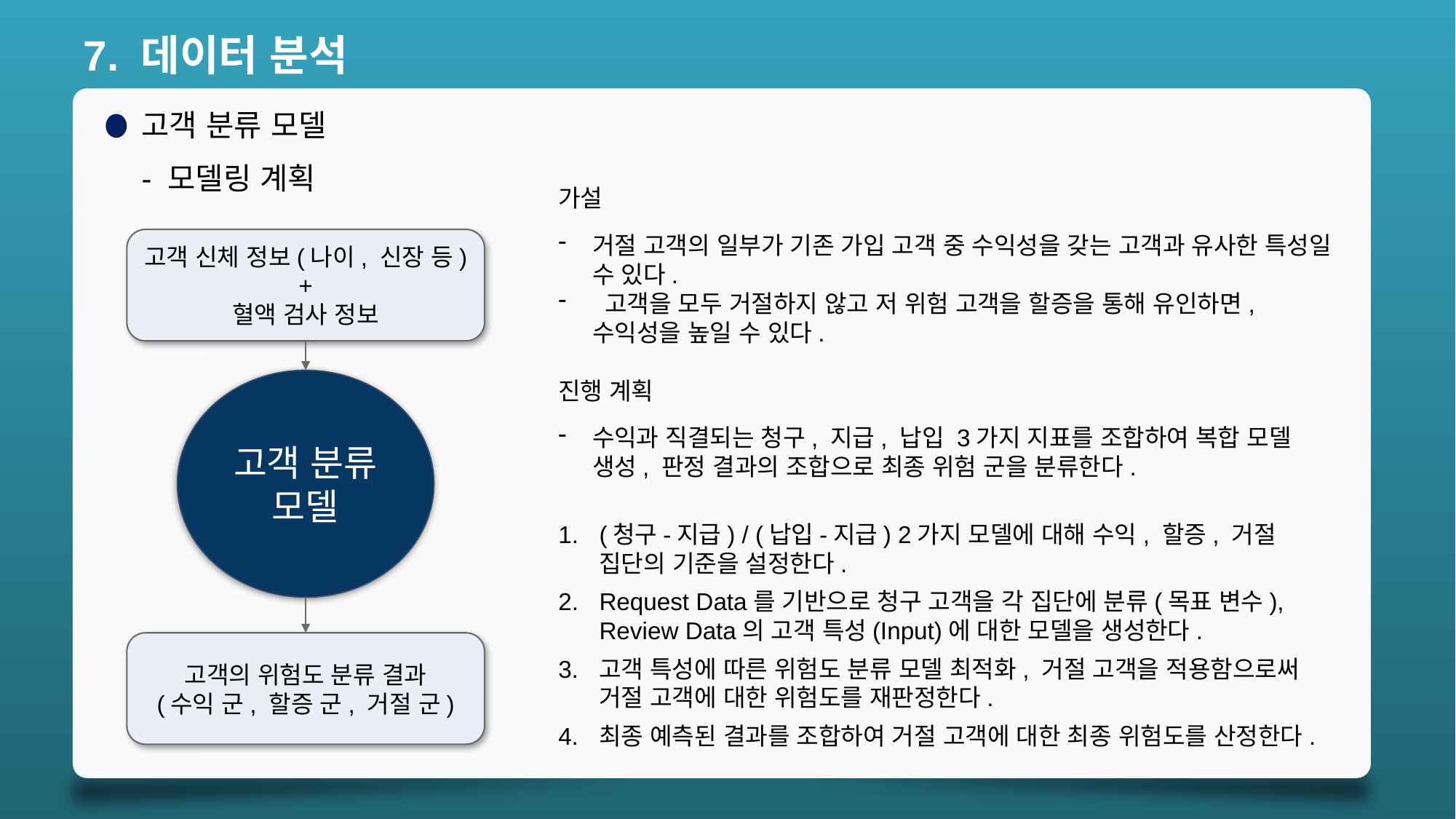

7. 데이터 분석
고객 분류 모델

- 모델링 계획
가설

거절 고객의 일부가 기존 가입 고객 중 수익성을 갖는 고객과 유사한 특성일 수 있다.
 고객을 모두 거절하지 않고 저 위험 고객을 할증을 통해 유인하면, 수익성을 높일 수 있다.
고객 신체 정보(나이, 신장 등)
+
혈액 검사 정보
고객 분류
모델
진행 계획

수익과 직결되는 청구, 지급, 납입 3가지 지표를 조합하여 복합 모델 생성, 판정 결과의 조합으로 최종 위험 군을 분류한다.

(청구-지급) / (납입-지급) 2가지 모델에 대해 수익, 할증, 거절 집단의 기준을 설정한다.
Request Data를 기반으로 청구 고객을 각 집단에 분류(목표 변수), Review Data의 고객 특성(Input)에 대한 모델을 생성한다.
고객 특성에 따른 위험도 분류 모델 최적화, 거절 고객을 적용함으로써 거절 고객에 대한 위험도를 재판정한다.
최종 예측된 결과를 조합하여 거절 고객에 대한 최종 위험도를 산정한다.
고객의 위험도 분류 결과
(수익 군, 할증 군, 거절 군)